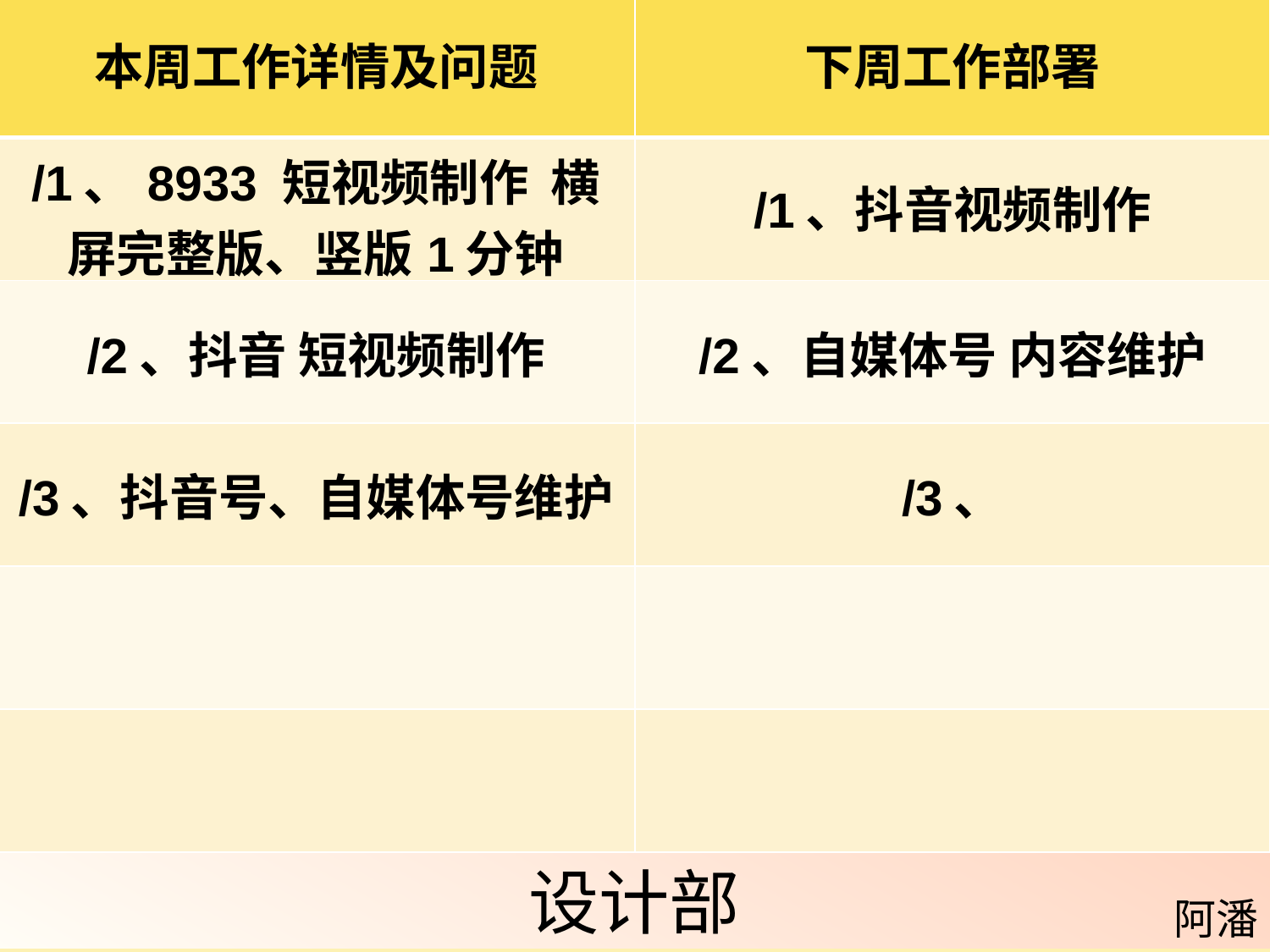

| 本周工作详情及问题 | 下周工作部署 |
| --- | --- |
| /1、8933 短视频制作 横屏完整版、竖版1分钟 | /1、抖音视频制作 |
| /2、抖音 短视频制作 | /2、自媒体号 内容维护 |
| /3、抖音号、自媒体号维护 | /3、 |
|  |  |
|  |  |
设计部
阿潘